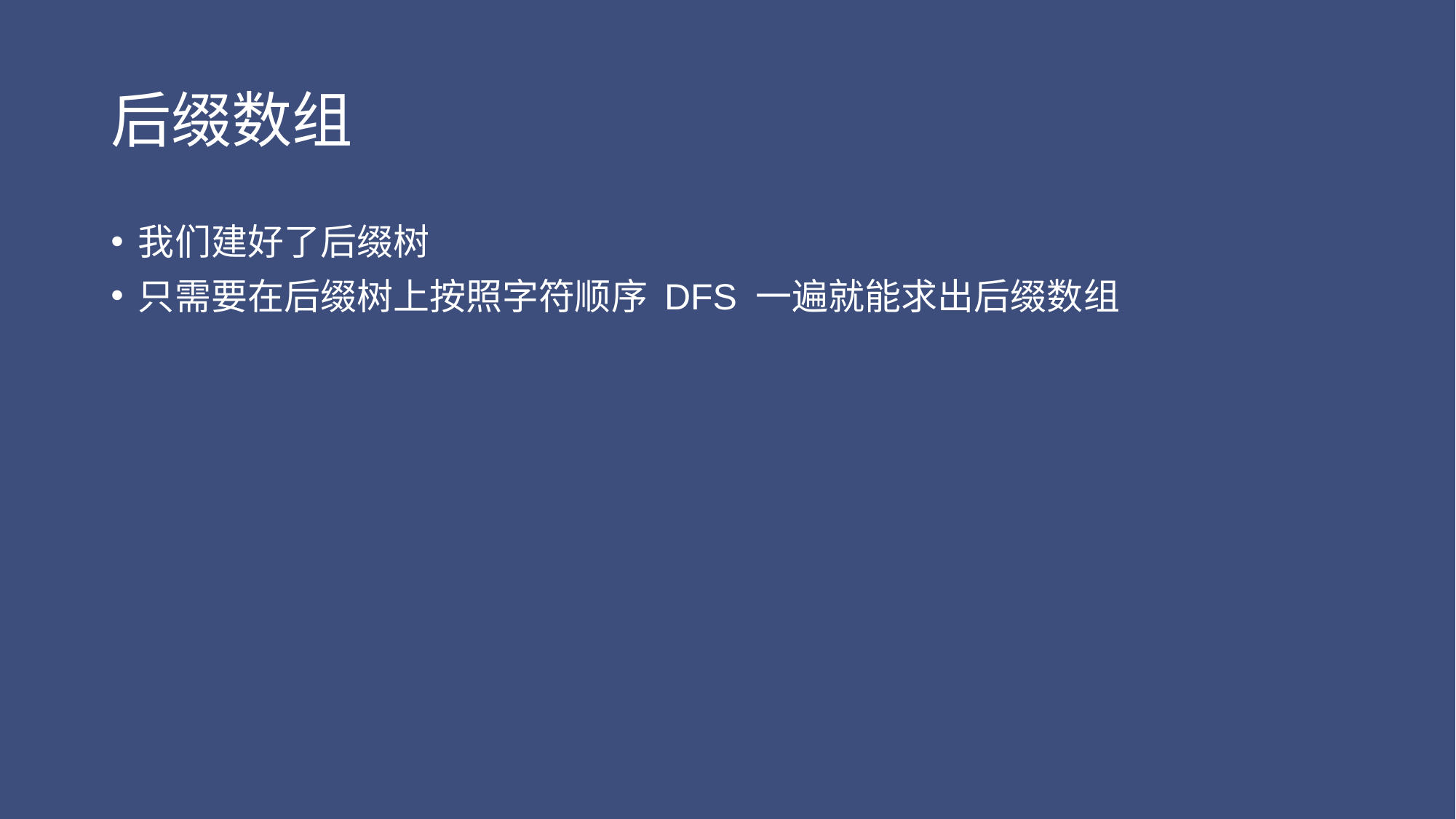

# 后缀数组
我们建好了后缀树
只需要在后缀树上按照字符顺序 DFS 一遍就能求出后缀数组